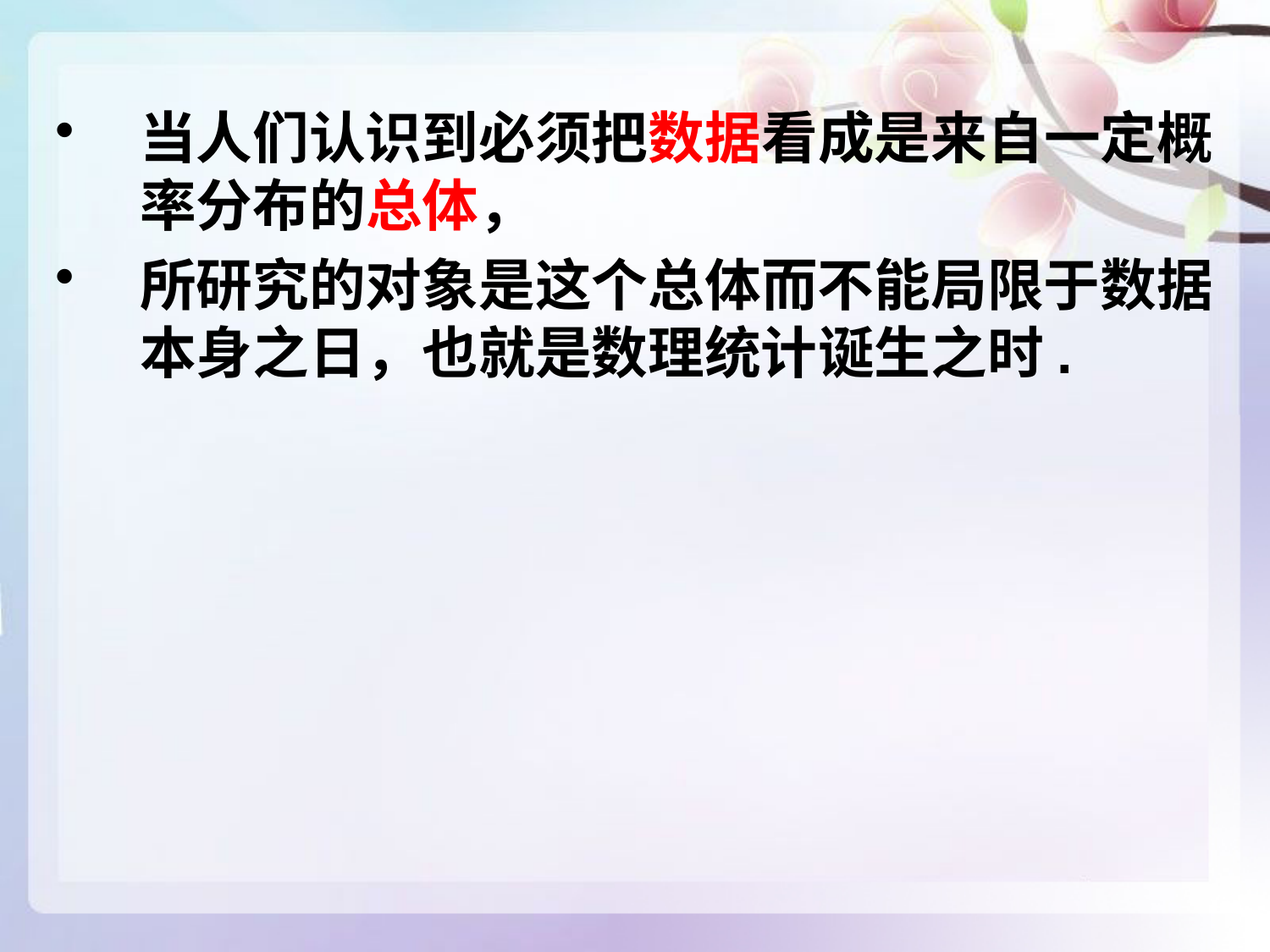

当人们认识到必须把数据看成是来自一定概率分布的总体，
所研究的对象是这个总体而不能局限于数据本身之日，也就是数理统计诞生之时.